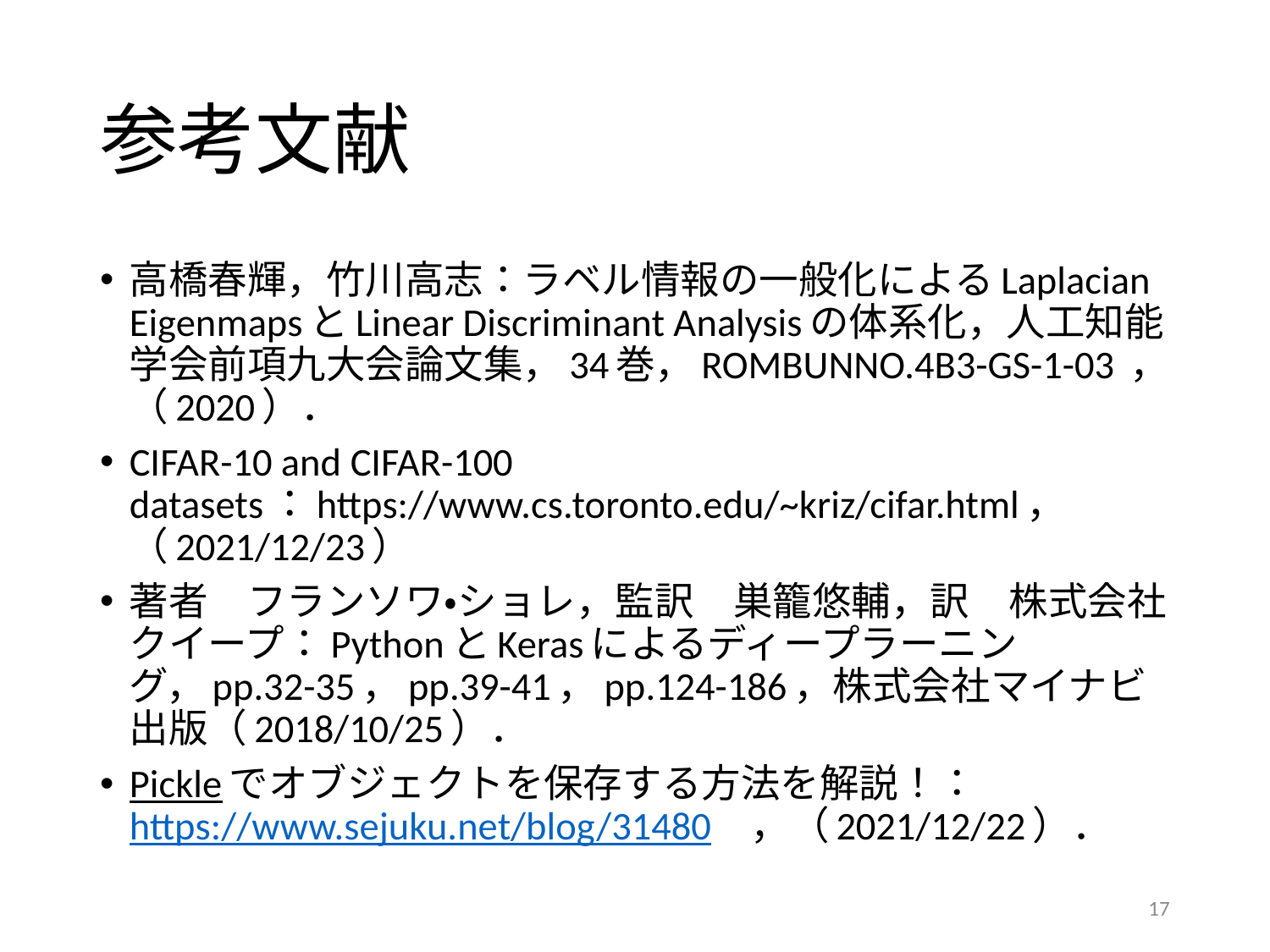

# 参考文献
高橋春輝，竹川高志：ラベル情報の一般化によるLaplacian EigenmapsとLinear Discriminant Analysisの体系化，人工知能学会前項九大会論文集，34巻，ROMBUNNO.4B3-GS-1-03 ，（2020）．
CIFAR-10 and CIFAR-100 datasets：https://www.cs.toronto.edu/~kriz/cifar.html，（2021/12/23）
著者　フランソワ・ショレ，監訳　巣籠悠輔，訳　株式会社クイープ：PythonとKerasによるディープラーニング，pp.32-35，pp.39-41，pp.124-186，株式会社マイナビ出版（2018/10/25）．
Pickleでオブジェクトを保存する方法を解説！：https://www.sejuku.net/blog/31480　，（2021/12/22）．

17